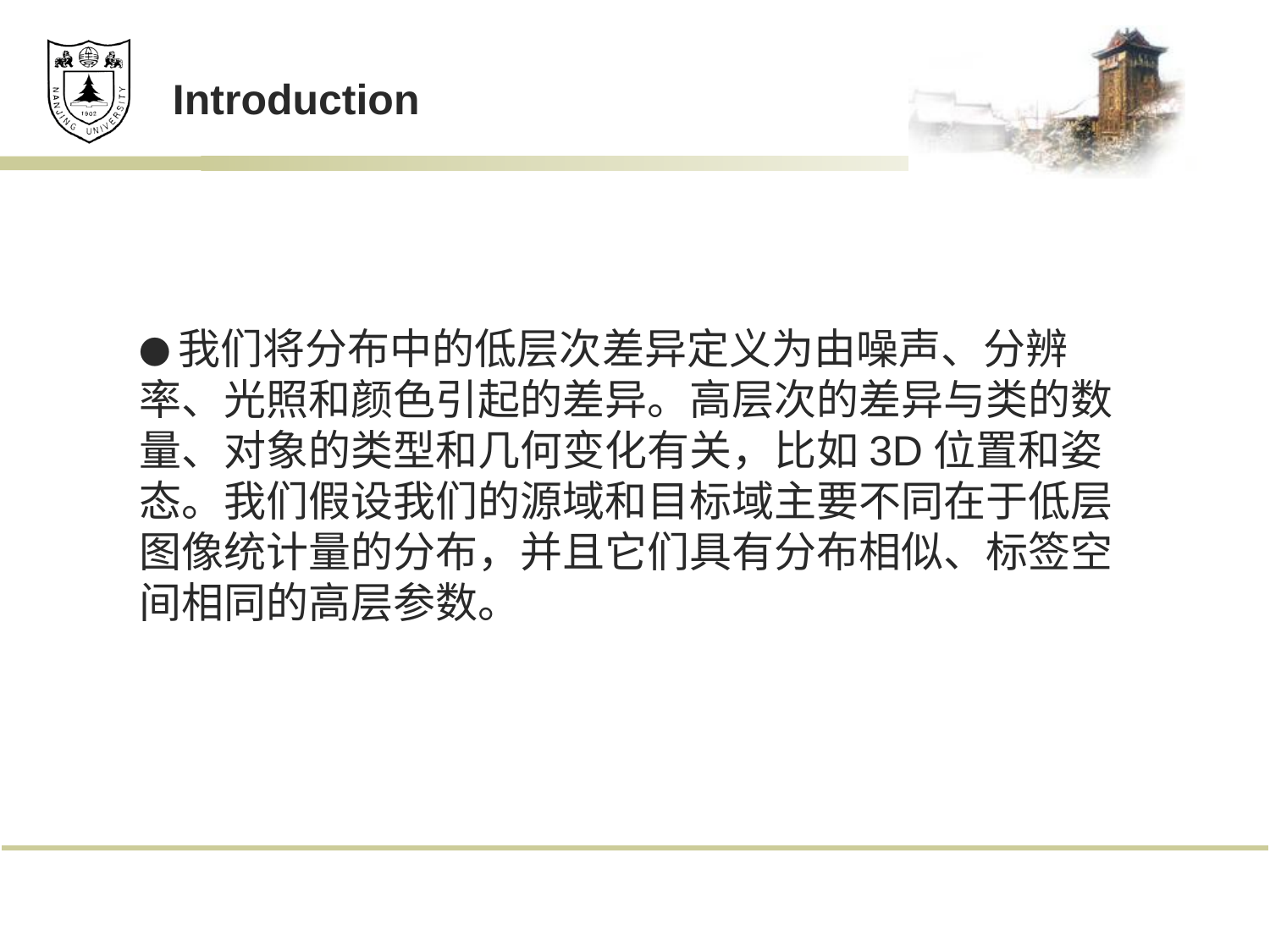

Introduction

●我们将分布中的低层次差异定义为由噪声、分辨率、光照和颜色引起的差异。高层次的差异与类的数量、对象的类型和几何变化有关，比如3D位置和姿态。我们假设我们的源域和目标域主要不同在于低层图像统计量的分布，并且它们具有分布相似、标签空间相同的高层参数。